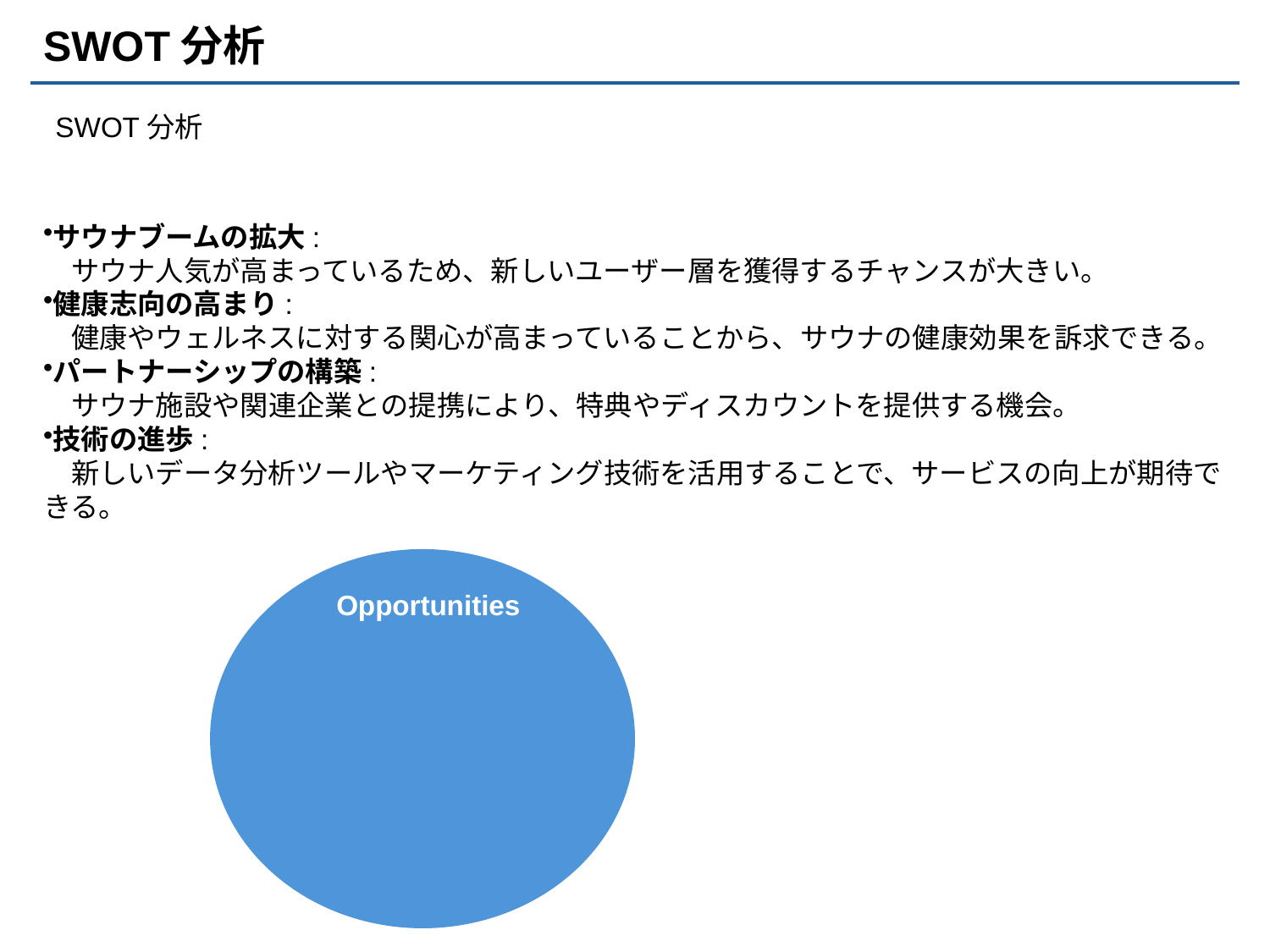

SWOT分析
SWOT分析
サウナブームの拡大:
　サウナ人気が高まっているため、新しいユーザー層を獲得するチャンスが大きい。
健康志向の高まり:
　健康やウェルネスに対する関心が高まっていることから、サウナの健康効果を訴求できる。
パートナーシップの構築:
　サウナ施設や関連企業との提携により、特典やディスカウントを提供する機会。
技術の進歩:
　新しいデータ分析ツールやマーケティング技術を活用することで、サービスの向上が期待できる。

Opportunities